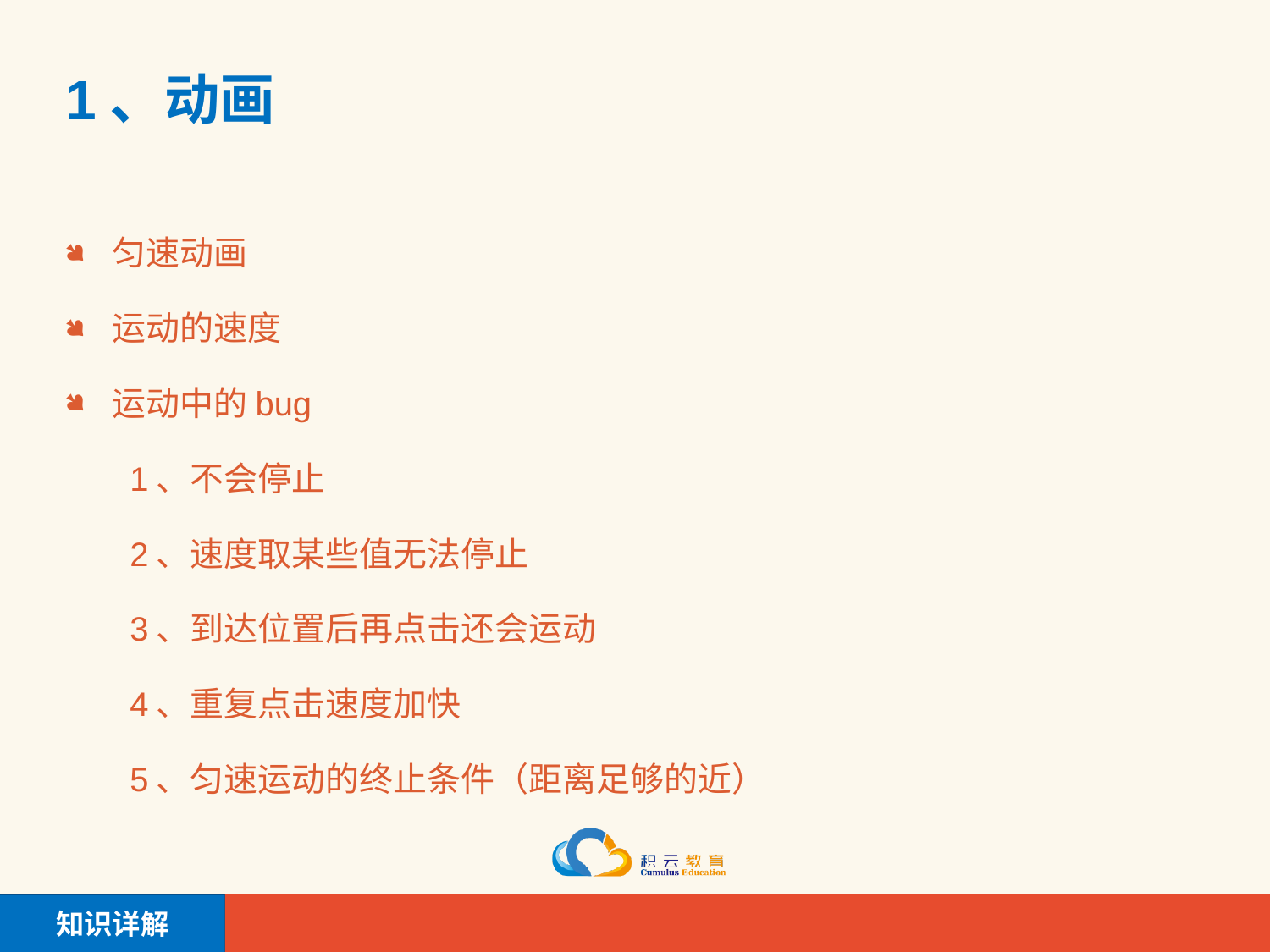

# 1、动画
匀速动画
运动的速度
运动中的bug
       1、不会停止
       2、速度取某些值无法停止
       3、到达位置后再点击还会运动
       4、重复点击速度加快
       5、匀速运动的终止条件（距离足够的近）